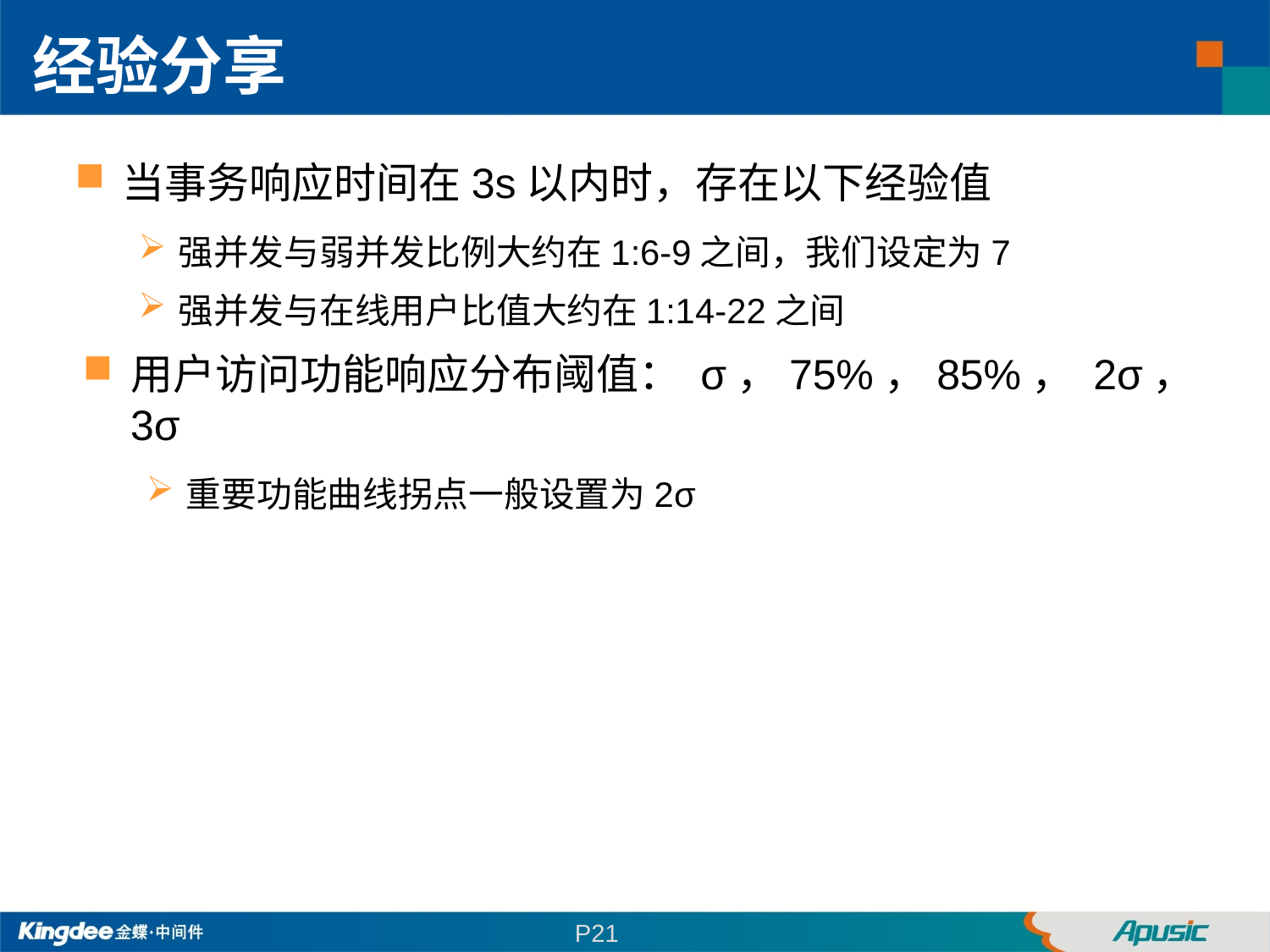

经验分享
当事务响应时间在3s以内时，存在以下经验值
强并发与弱并发比例大约在1:6-9之间，我们设定为7
强并发与在线用户比值大约在1:14-22之间
用户访问功能响应分布阈值： σ，75%，85%， 2σ，3σ
重要功能曲线拐点一般设置为2σ